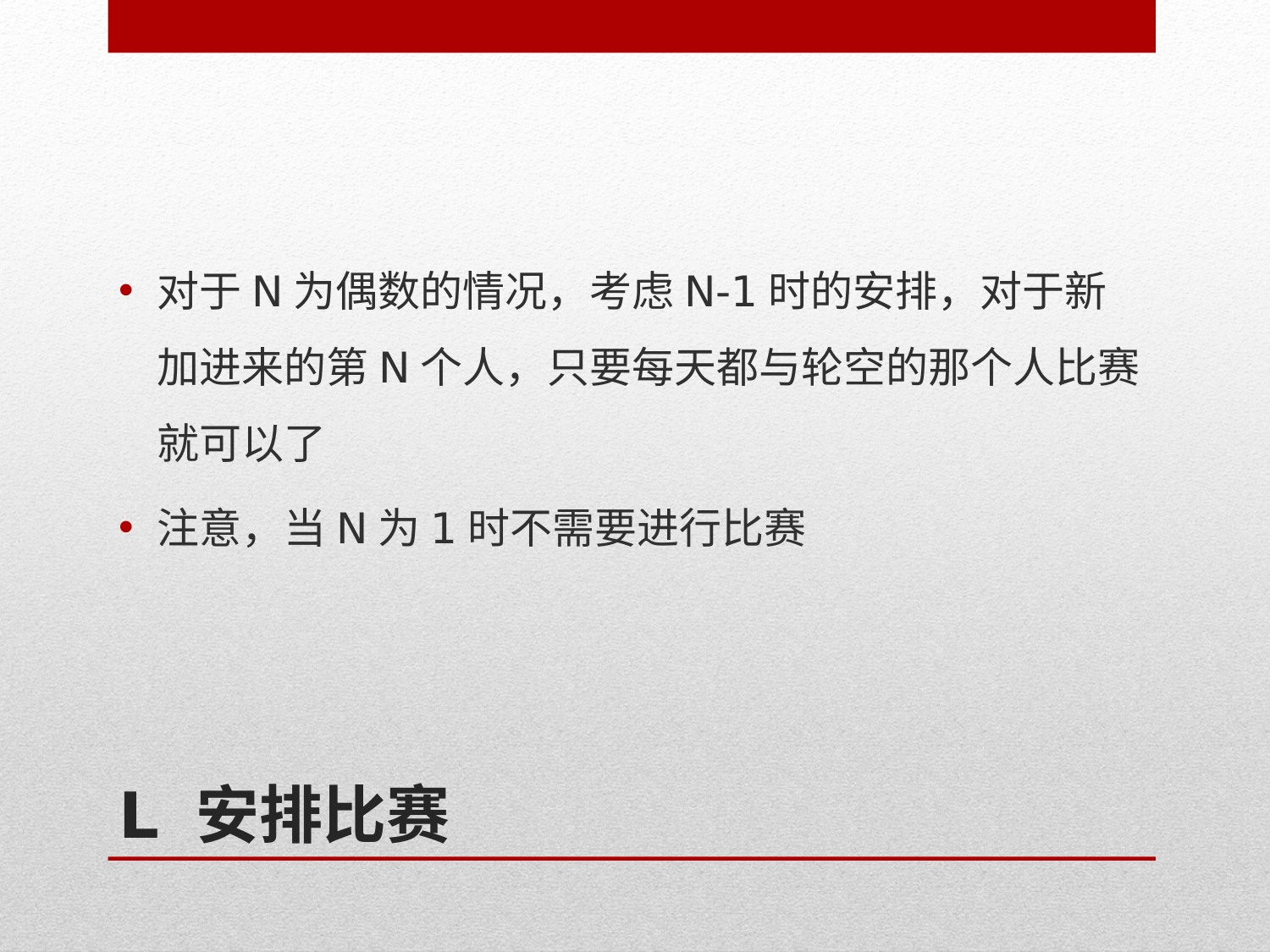

对于N为偶数的情况，考虑N-1时的安排，对于新加进来的第N个人，只要每天都与轮空的那个人比赛就可以了
注意，当N为1时不需要进行比赛
# L 安排比赛